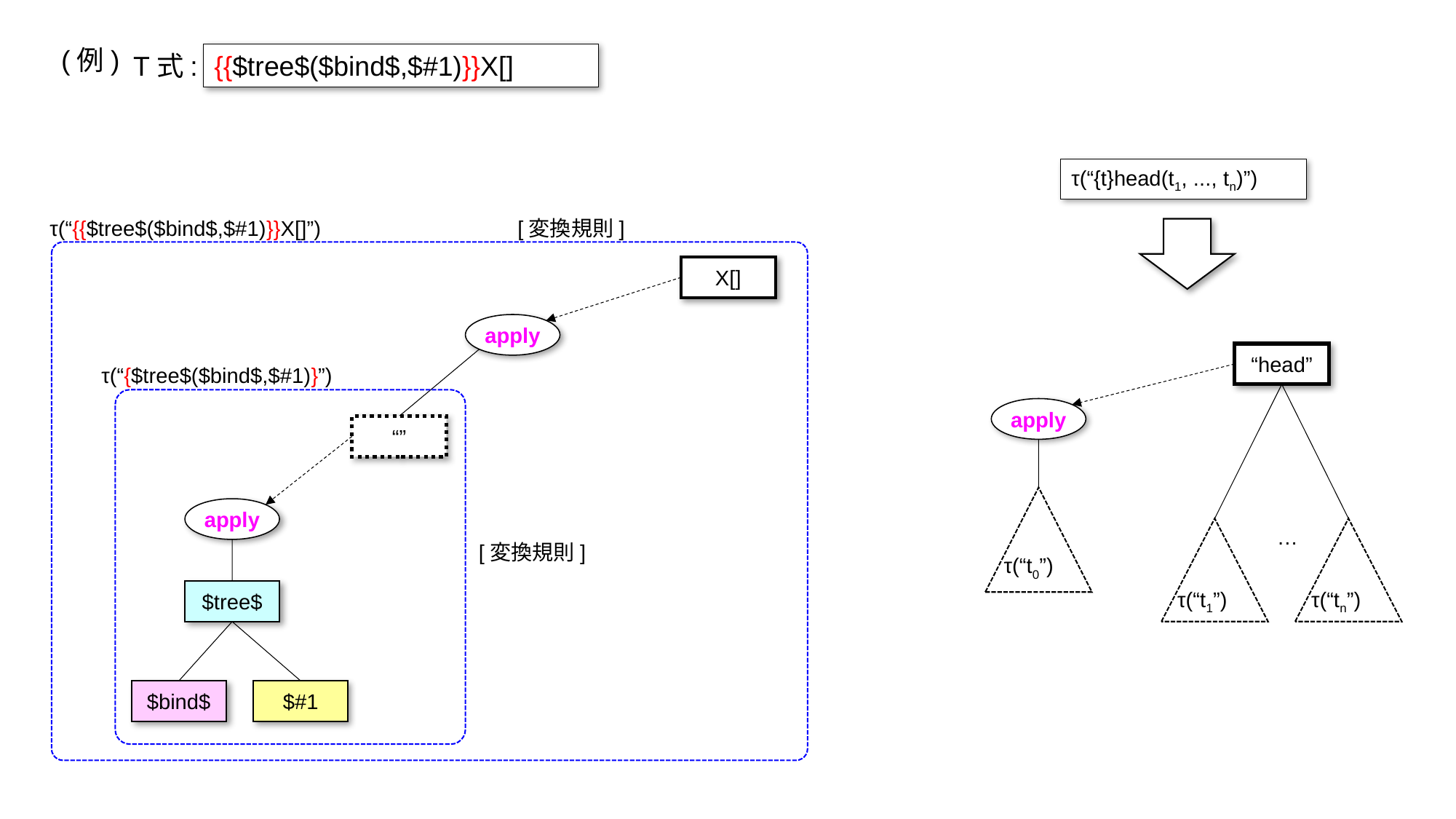

(例)
T式:
{{$tree$($bind$,$#1)}}X[]
τ(“{t}head(t1, ..., tn)”)
τ(“{{$tree$($bind$,$#1)}}X[]”)
[変換規則]

X[]
apply
“head”
τ(“{$tree$($bind$,$#1)}”)

apply
“”

apply

…

[変換規則]
τ(“t0”)
τ(“t1”)
τ(“tn”)
$tree$
$#1
$bind$